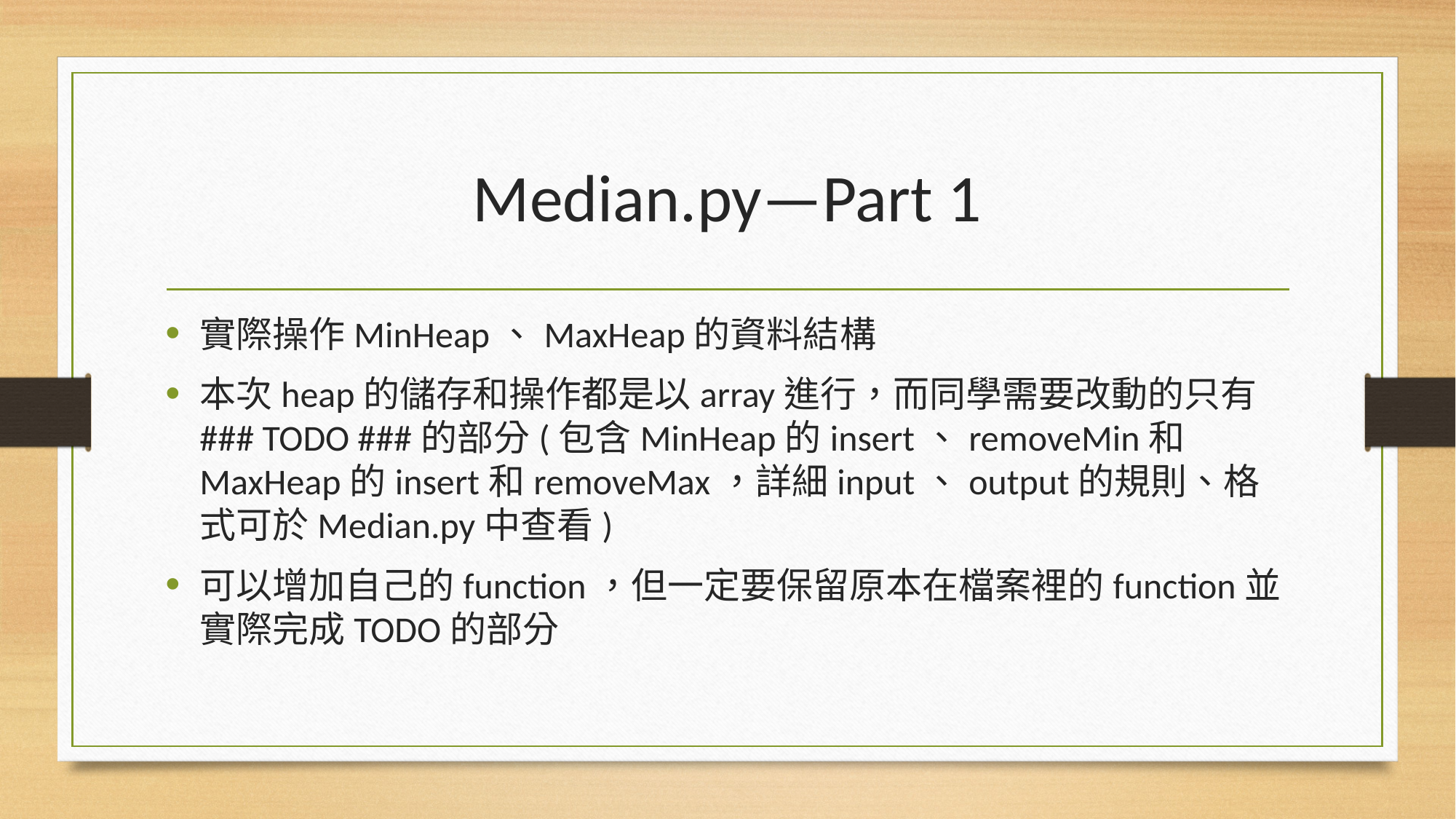

# Median.py—Part 1
實際操作MinHeap、MaxHeap的資料結構
本次heap的儲存和操作都是以array進行，而同學需要改動的只有 ### TODO ###的部分(包含MinHeap的insert、removeMin和MaxHeap的insert和removeMax，詳細input、output的規則、格式可於Median.py中查看)
可以增加自己的function，但一定要保留原本在檔案裡的function並實際完成TODO的部分